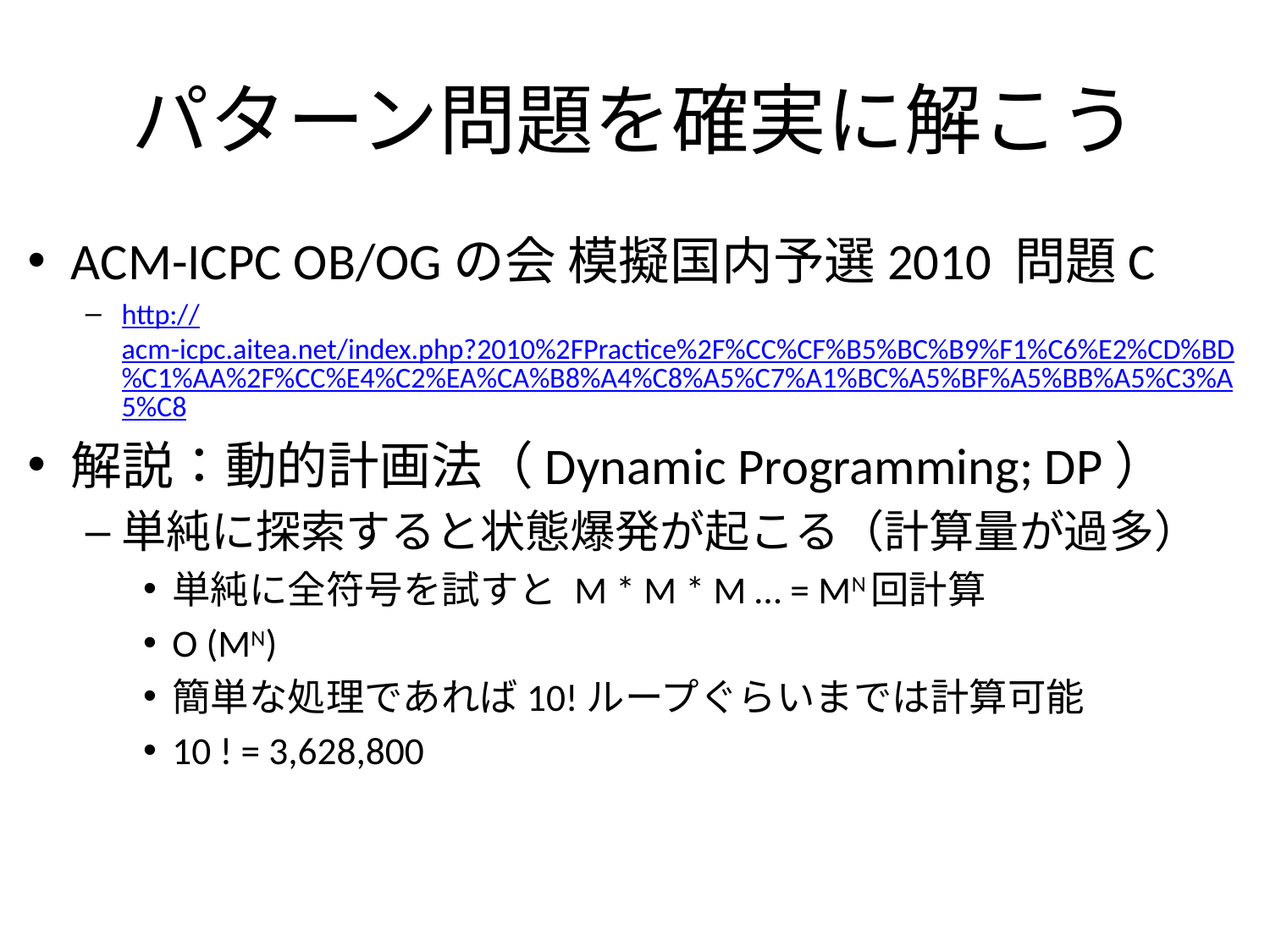

# パターン問題を確実に解こう
ACM-ICPC OB/OGの会 模擬国内予選2010 問題C
http://acm-icpc.aitea.net/index.php?2010%2FPractice%2F%CC%CF%B5%BC%B9%F1%C6%E2%CD%BD%C1%AA%2F%CC%E4%C2%EA%CA%B8%A4%C8%A5%C7%A1%BC%A5%BF%A5%BB%A5%C3%A5%C8
解説：動的計画法（Dynamic Programming; DP）
単純に探索すると状態爆発が起こる（計算量が過多）
単純に全符号を試すと M * M * M … = MN回計算
O (MN)
簡単な処理であれば10!ループぐらいまでは計算可能
10 ! = 3,628,800